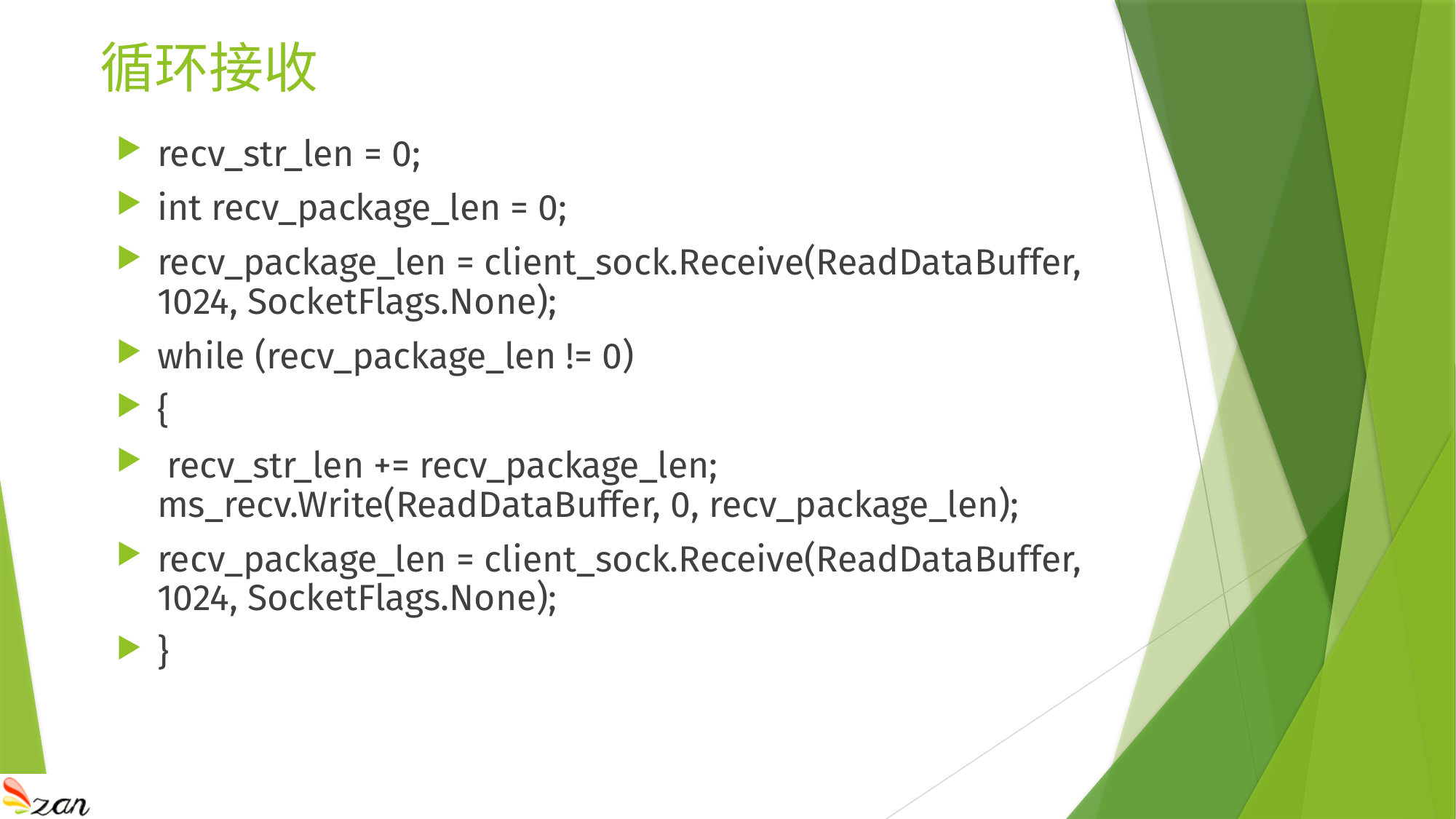

循环接收
recv_str_len = 0;
int recv_package_len = 0;
recv_package_len = client_sock.Receive(ReadDataBuffer, 1024, SocketFlags.None);
while (recv_package_len != 0)
{
 recv_str_len += recv_package_len;                        ms_recv.Write(ReadDataBuffer, 0, recv_package_len);
recv_package_len = client_sock.Receive(ReadDataBuffer, 1024, SocketFlags.None);
}